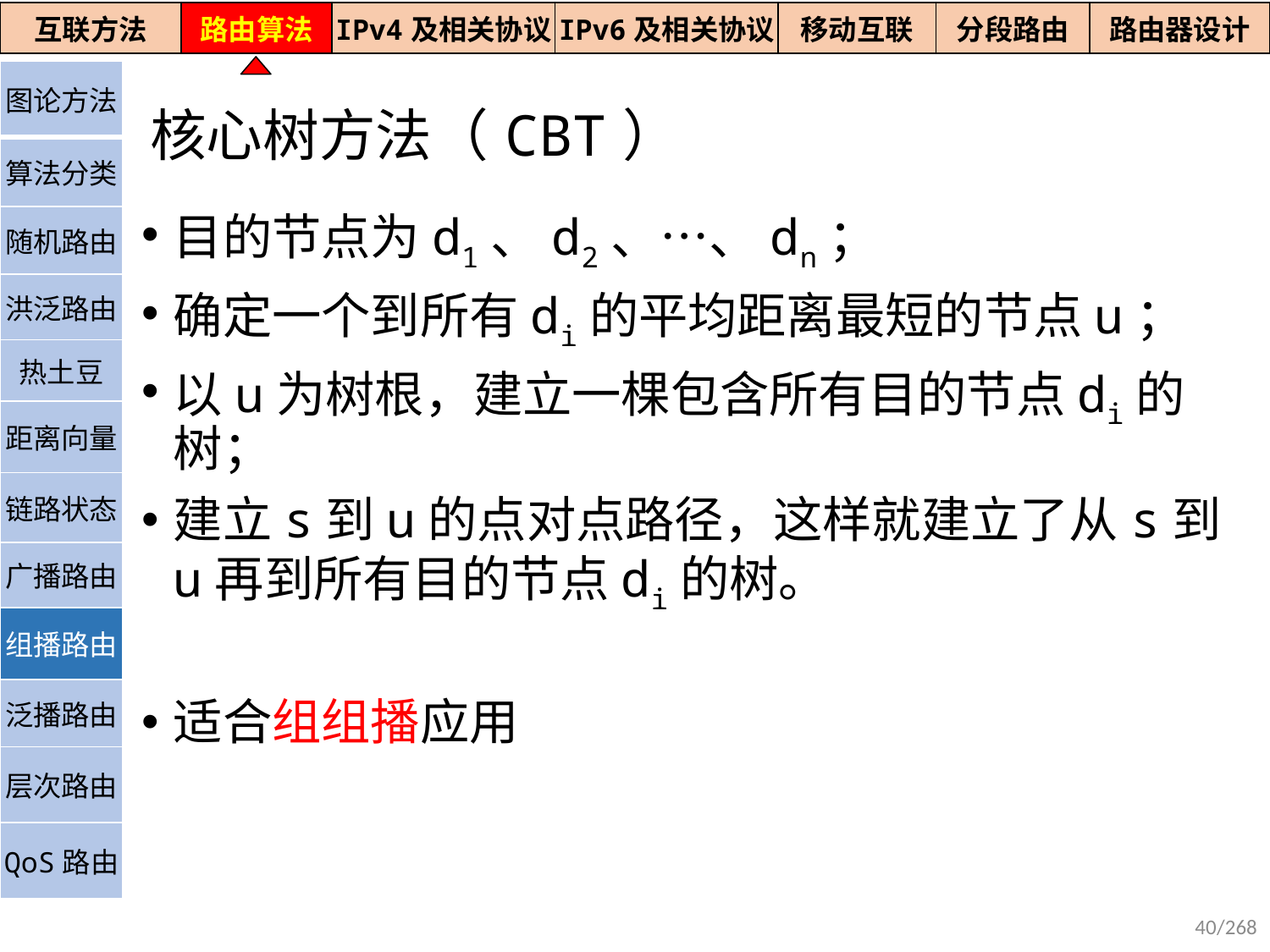

| 互联方法 | 路由算法 | IPv4及相关协议 | IPv6及相关协议 | 移动互联 | 分段路由 | 路由器设计 |
| --- | --- | --- | --- | --- | --- | --- |

# 核心树方法（CBT）
| 图论方法 |
| --- |
| 算法分类 |
| 随机路由 |
| 洪泛路由 |
| 热土豆 |
| 距离向量 |
| 链路状态 |
| 广播路由 |
| 组播路由 |
| 泛播路由 |
| 层次路由 |
| QoS路由 |
目的节点为d1、d2、…、dn；
确定一个到所有di的平均距离最短的节点u；
以u为树根，建立一棵包含所有目的节点di的树；
建立s到u的点对点路径，这样就建立了从s到u再到所有目的节点di的树。

适合组组播应用
40/268